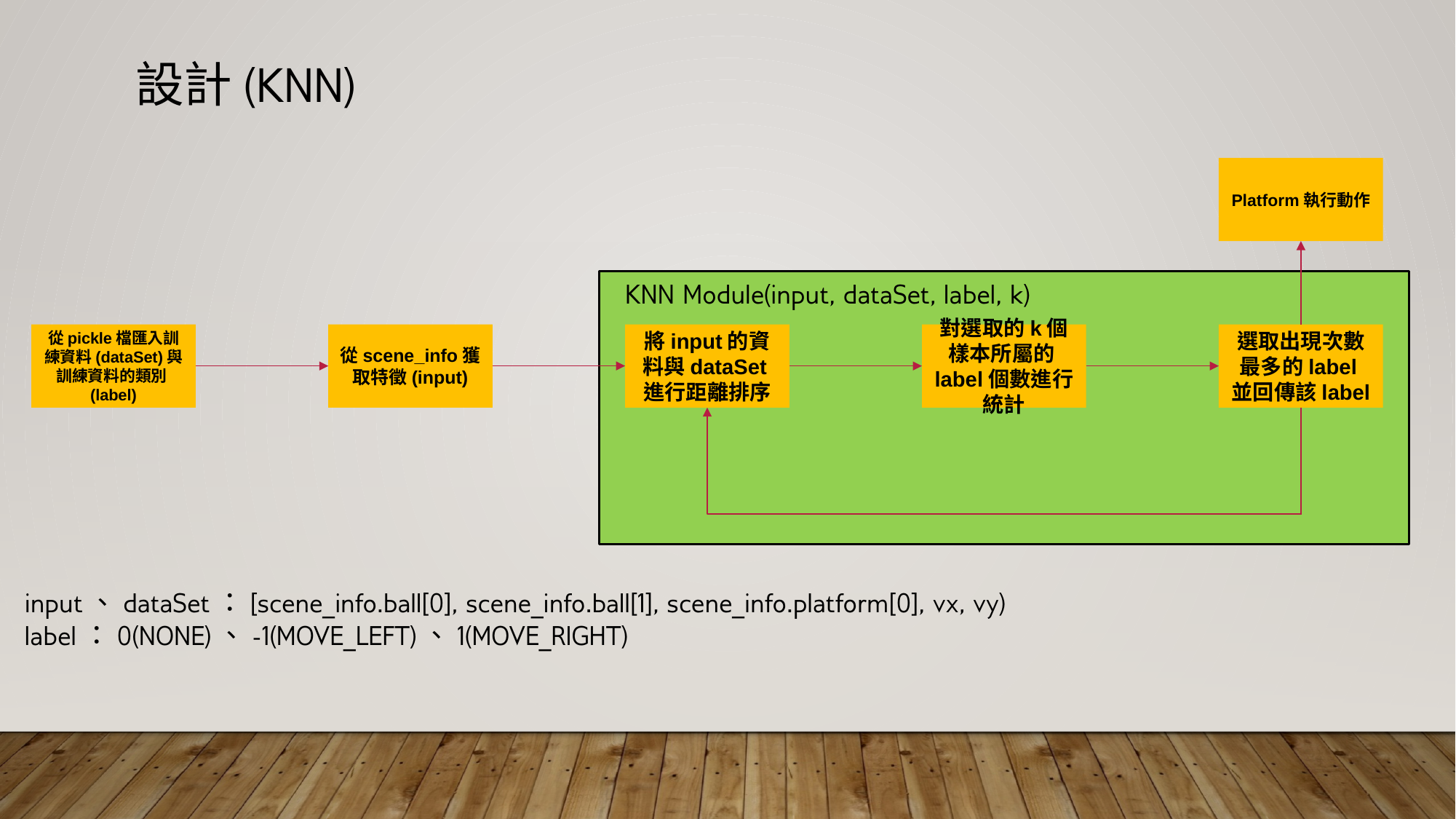

設計(KNN)
Platform執行動作

KNN Module(input, dataSet, label, k)
從pickle檔匯入訓練資料(dataSet)與訓練資料的類別(label)
從scene_info獲取特徵(input)
將input的資料與dataSet進行距離排序
對選取的k個樣本所屬的label個數進行統計
選取出現次數最多的label並回傳該label
input、dataSet：[scene_info.ball[0], scene_info.ball[1], scene_info.platform[0], vx, vy)
label：0(NONE)、-1(MOVE_LEFT)、1(MOVE_RIGHT)